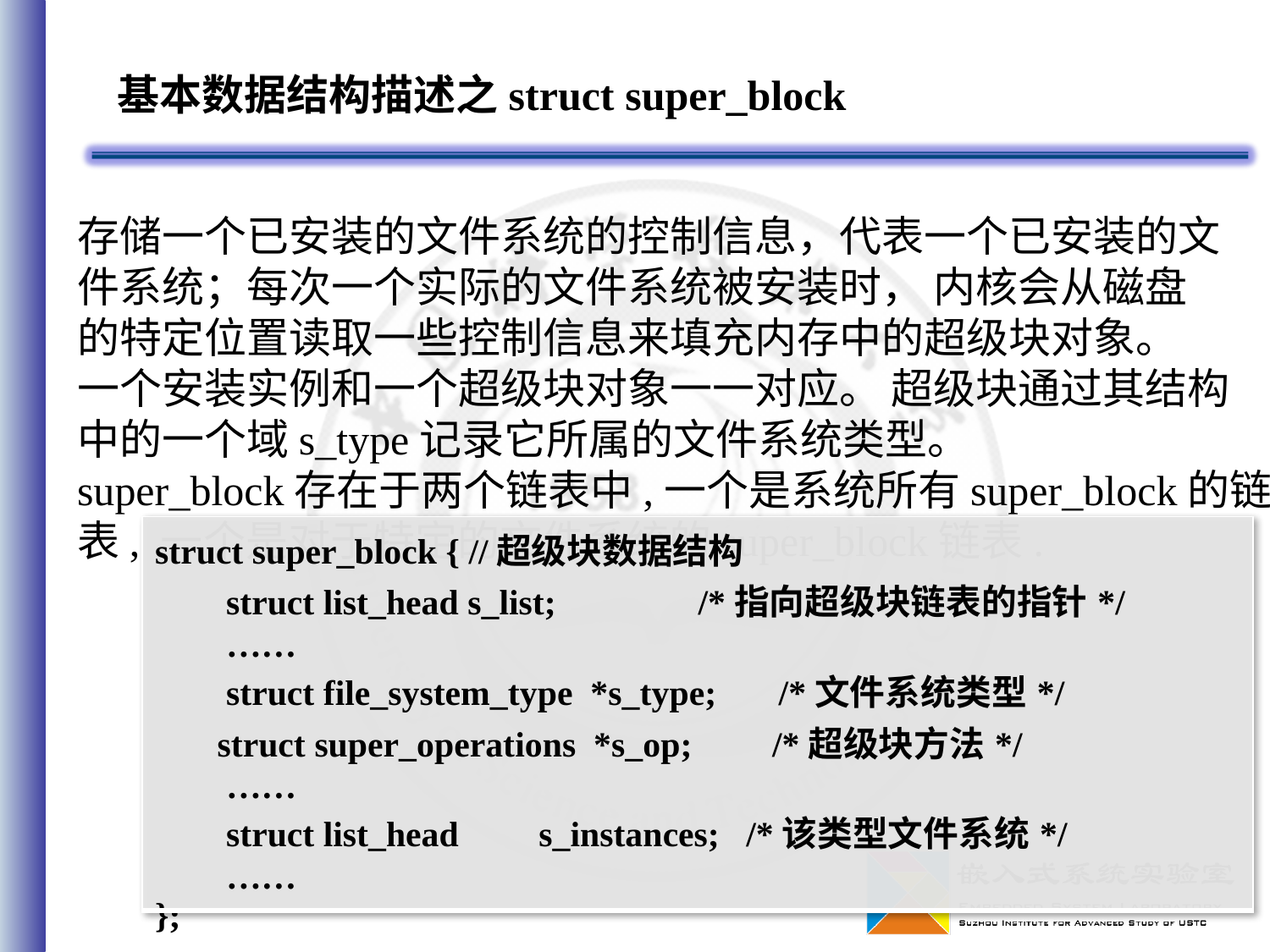

# 基本数据结构描述之struct super_block
存储一个已安装的文件系统的控制信息，代表一个已安装的文
件系统；每次一个实际的文件系统被安装时， 内核会从磁盘
的特定位置读取一些控制信息来填充内存中的超级块对象。
一个安装实例和一个超级块对象一一对应。 超级块通过其结构
中的一个域s_type记录它所属的文件系统类型。
super_block存在于两个链表中,一个是系统所有super_block的链
表, 一个是对于特定的文件系统的super_block链表.
| struct super\_block { //超级块数据结构 struct list\_head s\_list; /\*指向超级块链表的指针\*/ …… struct file\_system\_type \*s\_type; /\*文件系统类型\*/ struct super\_operations \*s\_op; /\*超级块方法\*/ …… struct list\_head s\_instances; /\*该类型文件系统\*/ …… }; |
| --- |